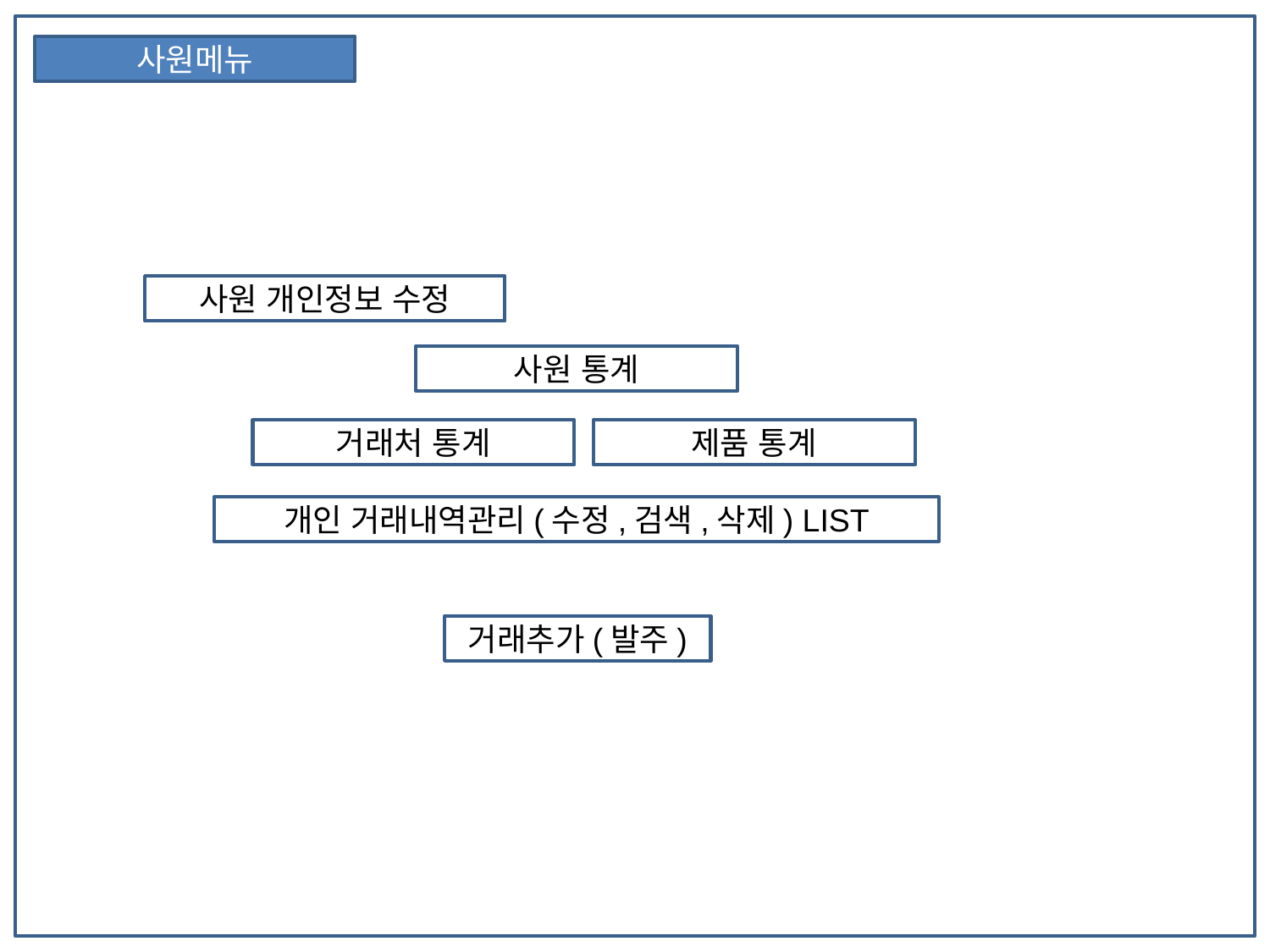

사원메뉴
사원 개인정보 수정
사원 통계
거래처 통계
제품 통계
개인 거래내역관리(수정,검색,삭제) LIST
거래추가(발주)